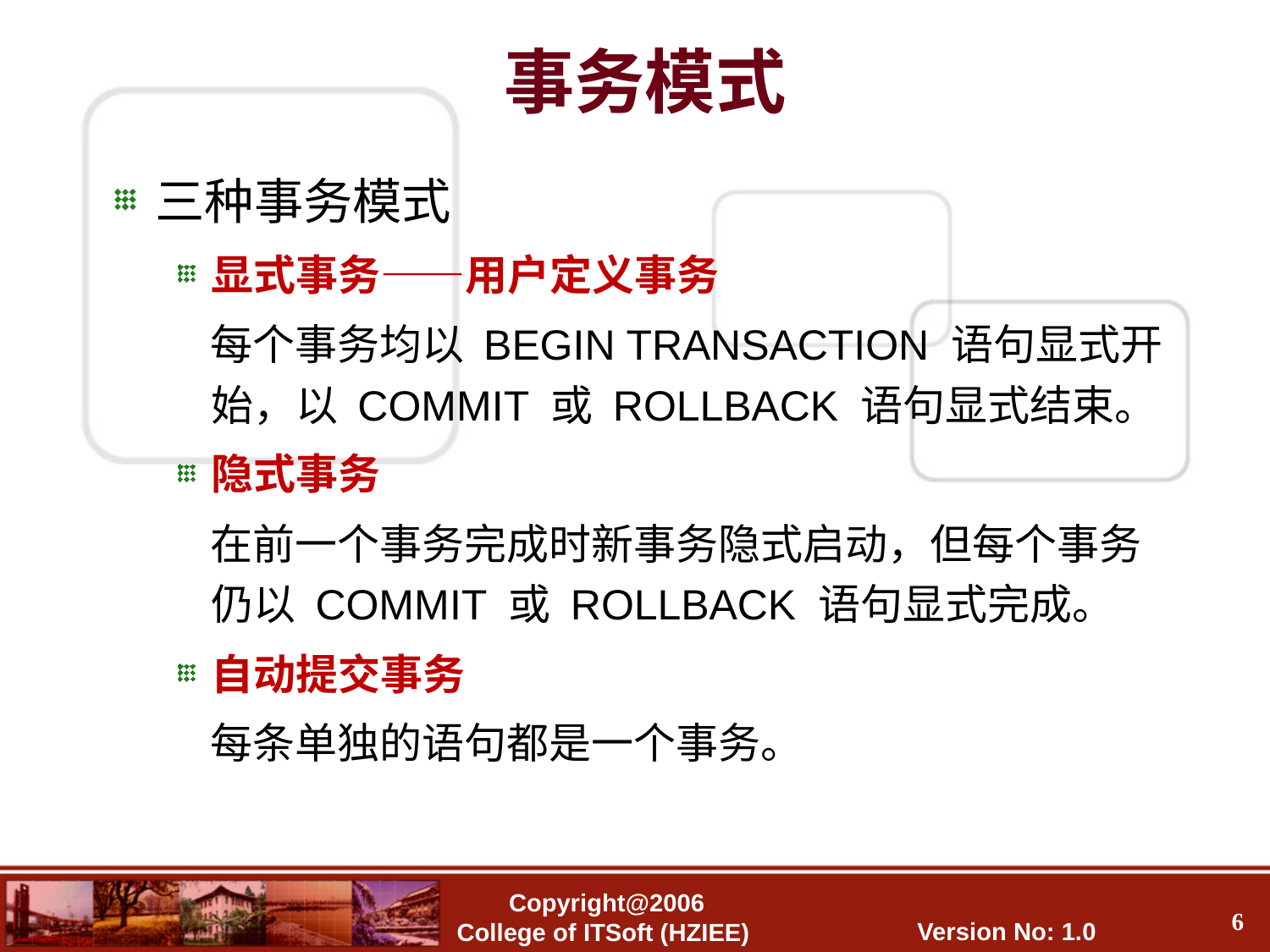

# 事务模式
三种事务模式
显式事务——用户定义事务
   每个事务均以 BEGIN TRANSACTION 语句显式开始，以 COMMIT 或 ROLLBACK 语句显式结束。
隐式事务
   在前一个事务完成时新事务隐式启动，但每个事务仍以 COMMIT 或 ROLLBACK 语句显式完成。
自动提交事务
   每条单独的语句都是一个事务。